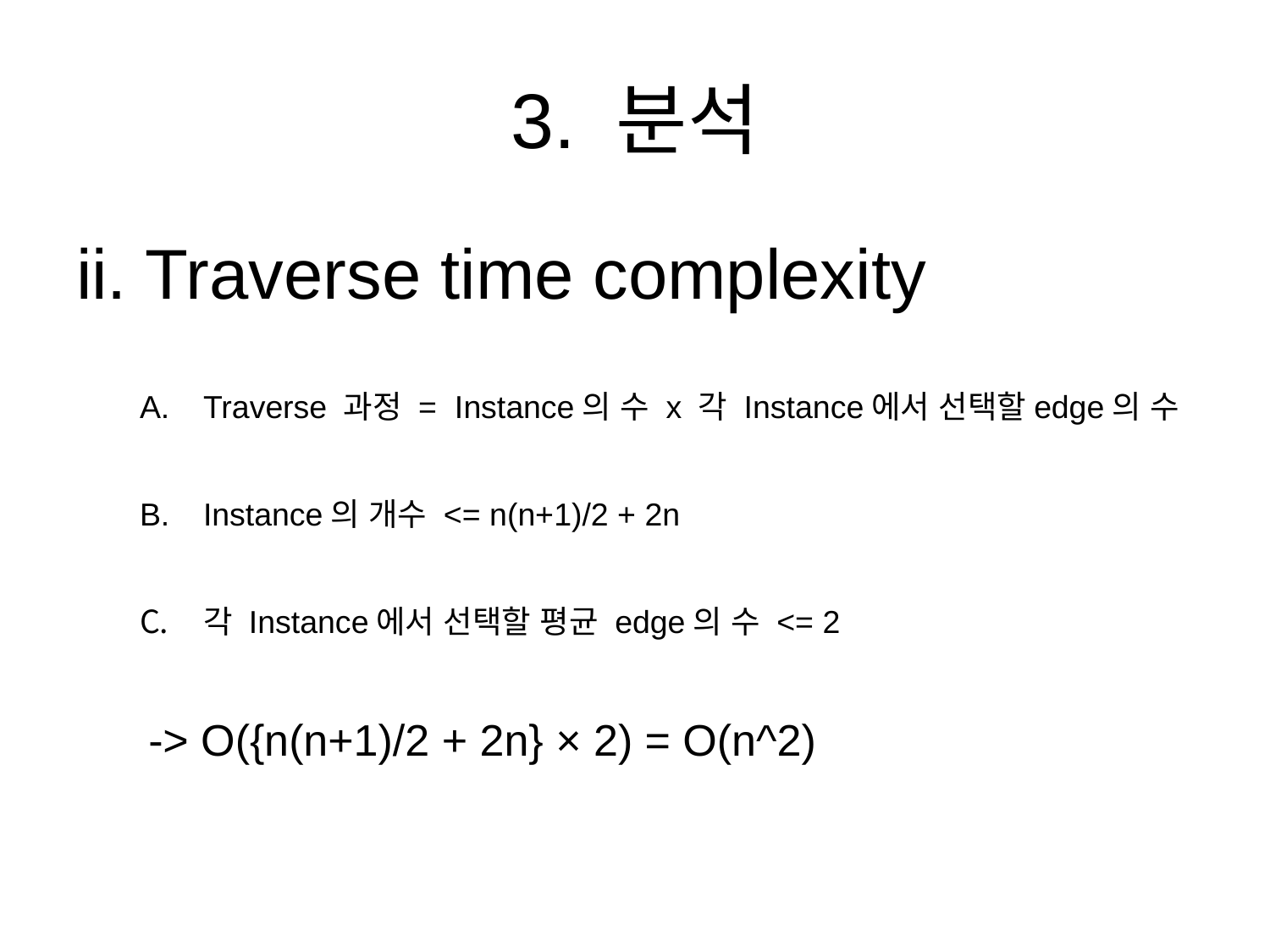

# 3. 분석
ii. Traverse time complexity

Traverse 과정 =  Instance의 수 x 각 Instance에서 선택할edge의 수

Instance의 개수 <= n(n+1)/2 + 2n

각 Instance에서 선택할 평균 edge의 수 <= 2

 -> O({n(n+1)/2 + 2n} × 2) = O(n^2)